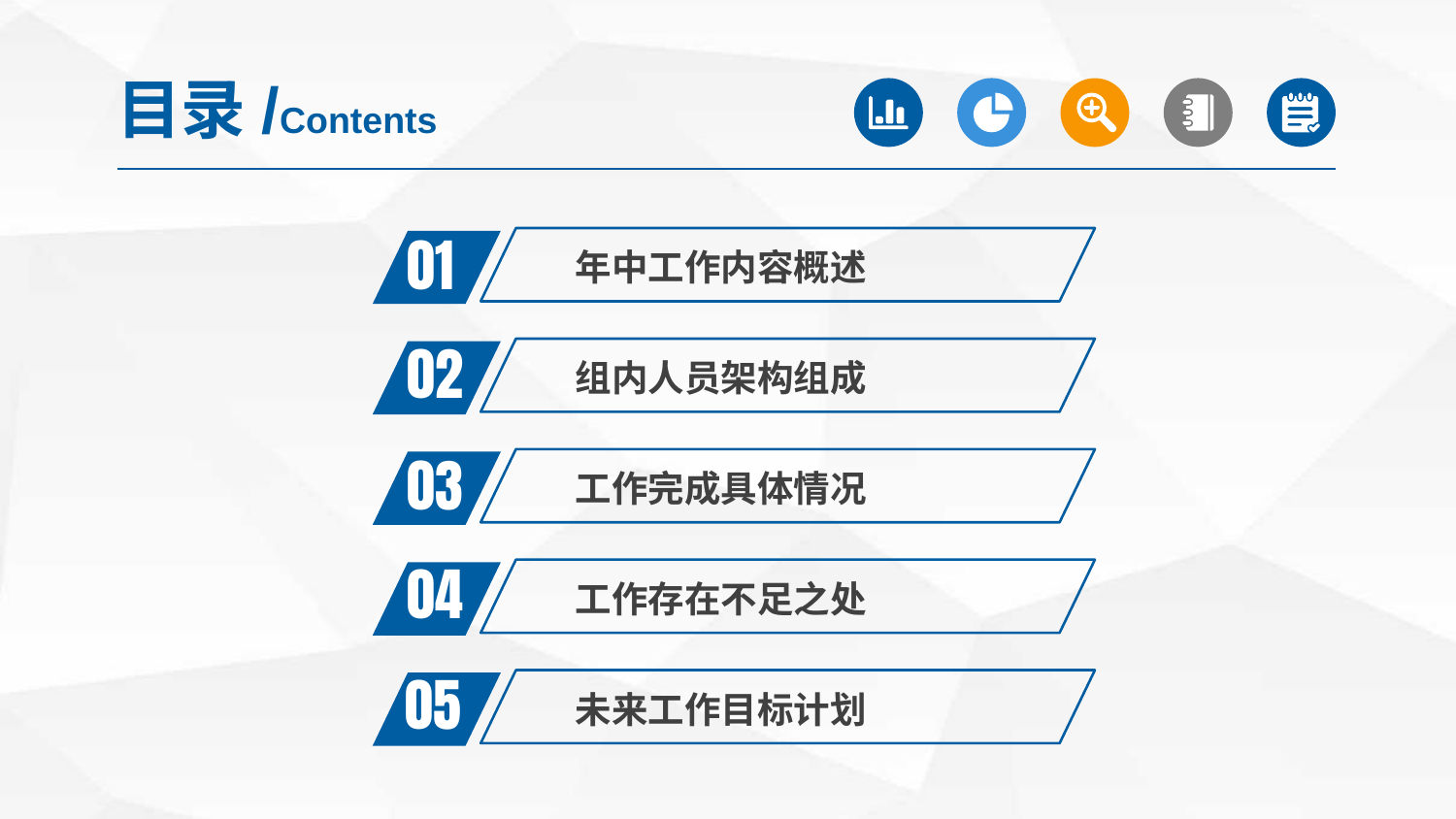

目录/Contents

01

年中工作内容概述
02

组内人员架构组成
03

工作完成具体情况
04

工作存在不足之处
05

未来工作目标计划